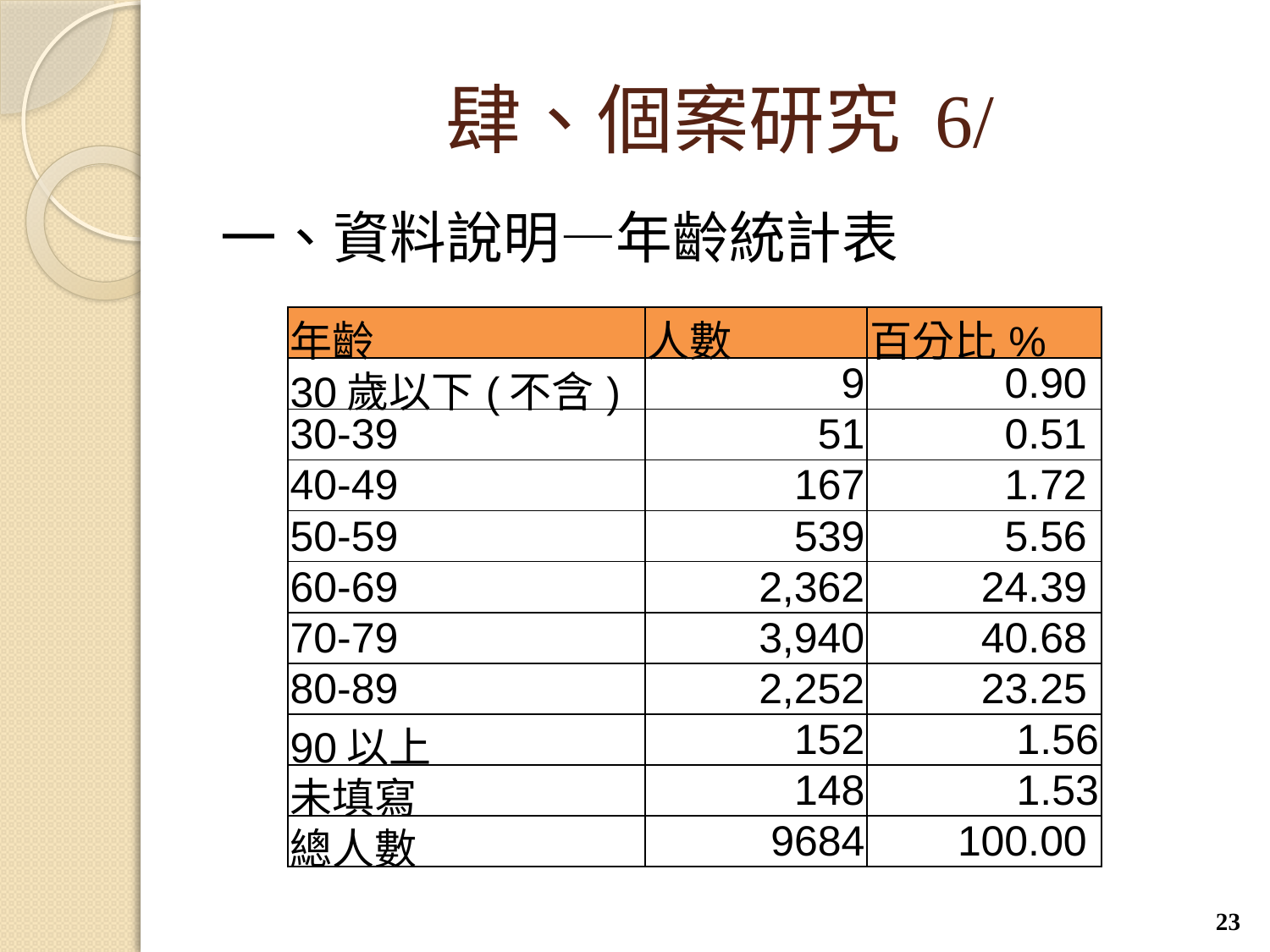

# 肆、個案研究 6/
一、資料說明—年齡統計表
| 年齡 | 人數 | 百分比% |
| --- | --- | --- |
| 30歲以下(不含) | 9 | 0.90 |
| 30-39 | 51 | 0.51 |
| 40-49 | 167 | 1.72 |
| 50-59 | 539 | 5.56 |
| 60-69 | 2,362 | 24.39 |
| 70-79 | 3,940 | 40.68 |
| 80-89 | 2,252 | 23.25 |
| 90以上 | 152 | 1.56 |
| 未填寫 | 148 | 1.53 |
| 總人數 | 9684 | 100.00 |
23